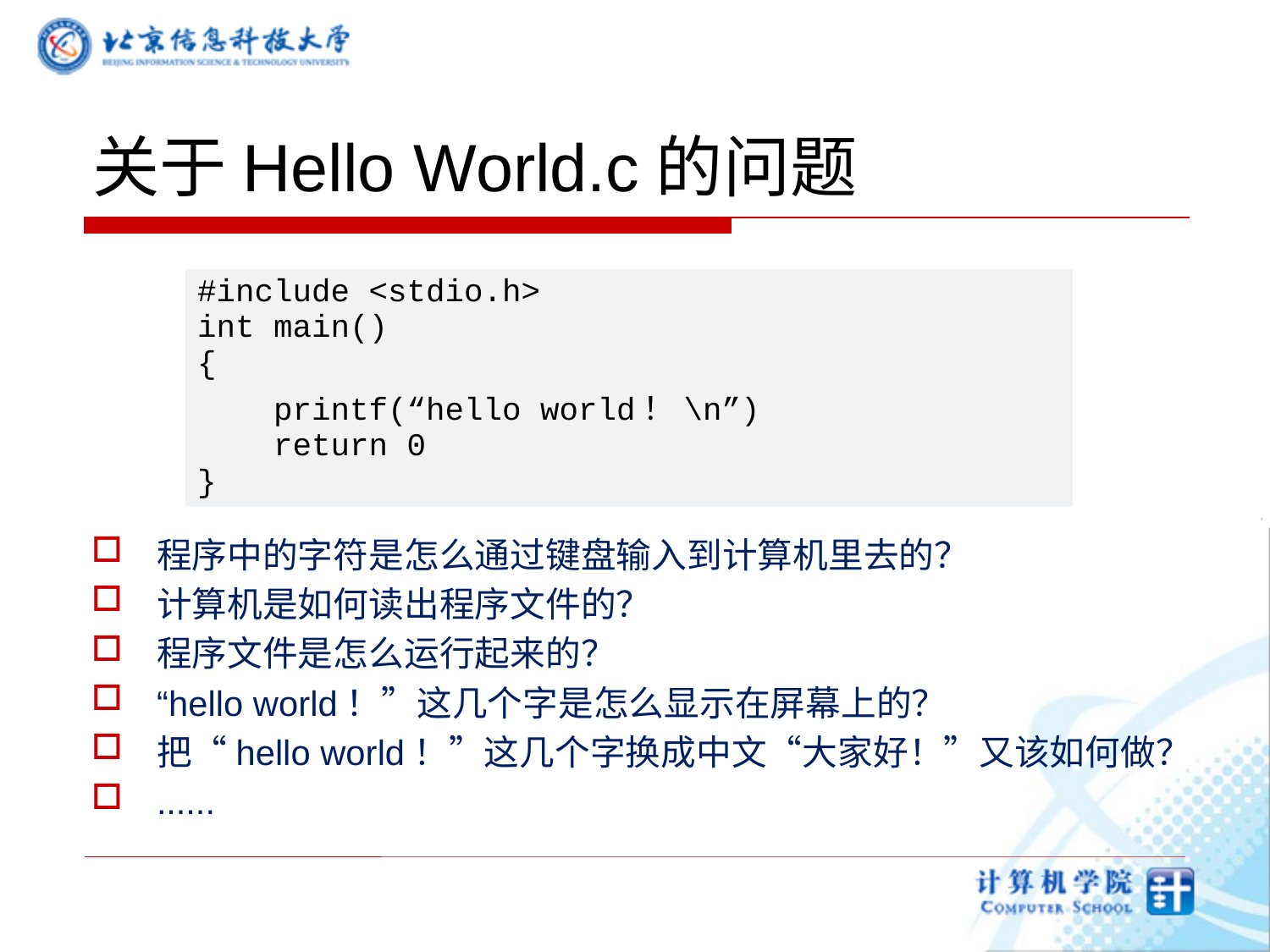

# 关于Hello World.c的问题
| #include <stdio.h> int main() { printf(“hello world！\n”) return 0 } |
| --- |
程序中的字符是怎么通过键盘输入到计算机里去的？
计算机是如何读出程序文件的？
程序文件是怎么运行起来的？
“hello world！”这几个字是怎么显示在屏幕上的？
把“hello world！”这几个字换成中文“大家好！”又该如何做？
......